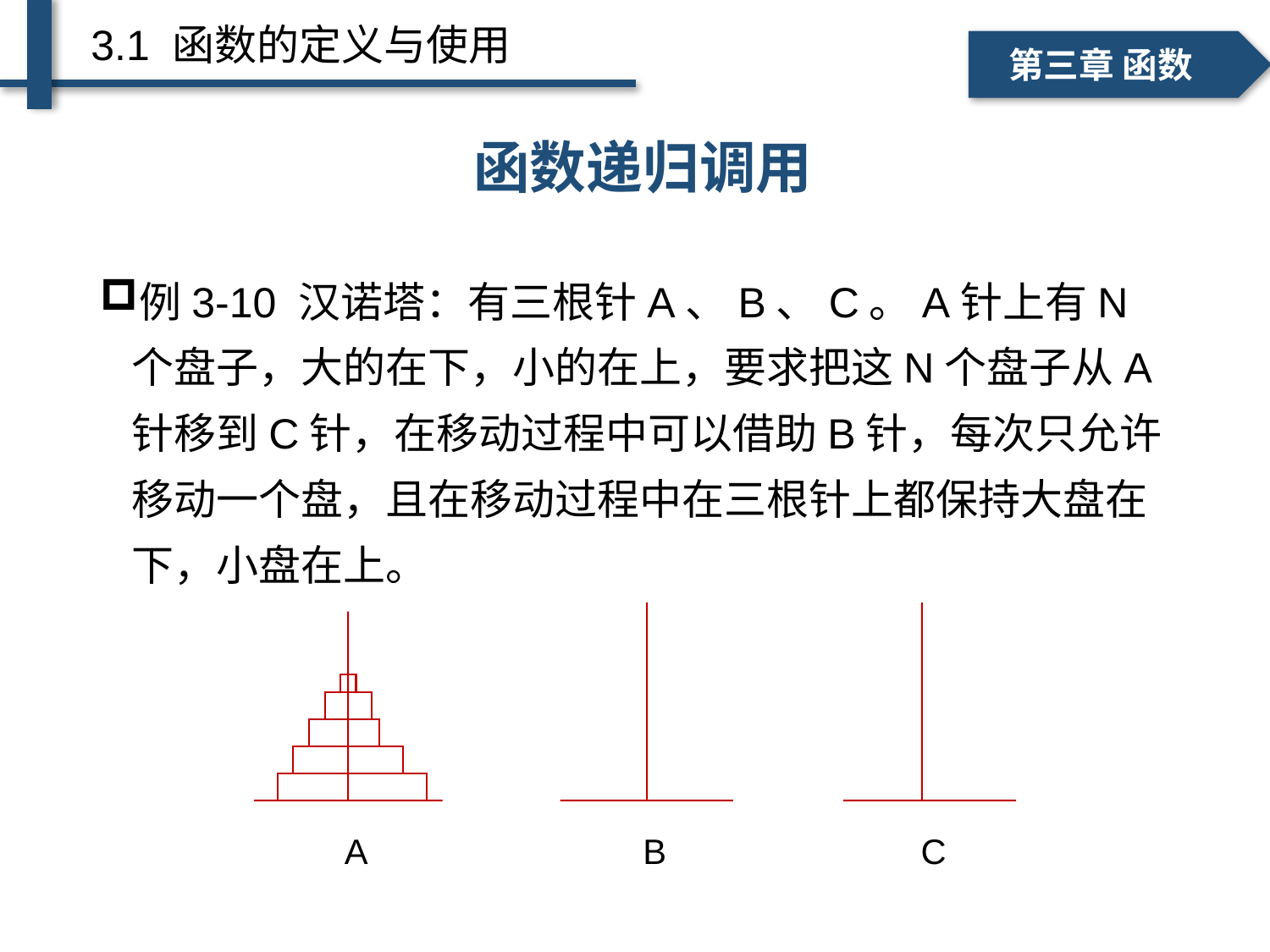

3.1 函数的定义与使用
一、个人简介
二、学术成绩

第三章 函数
# 例3-10汉诺塔问题

函数递归调用
例3-10 汉诺塔：有三根针A、B、C。A针上有N个盘子，大的在下，小的在上，要求把这N个盘子从A针移到C针，在移动过程中可以借助B针，每次只允许移动一个盘，且在移动过程中在三根针上都保持大盘在下，小盘在上。

A
B
C
47